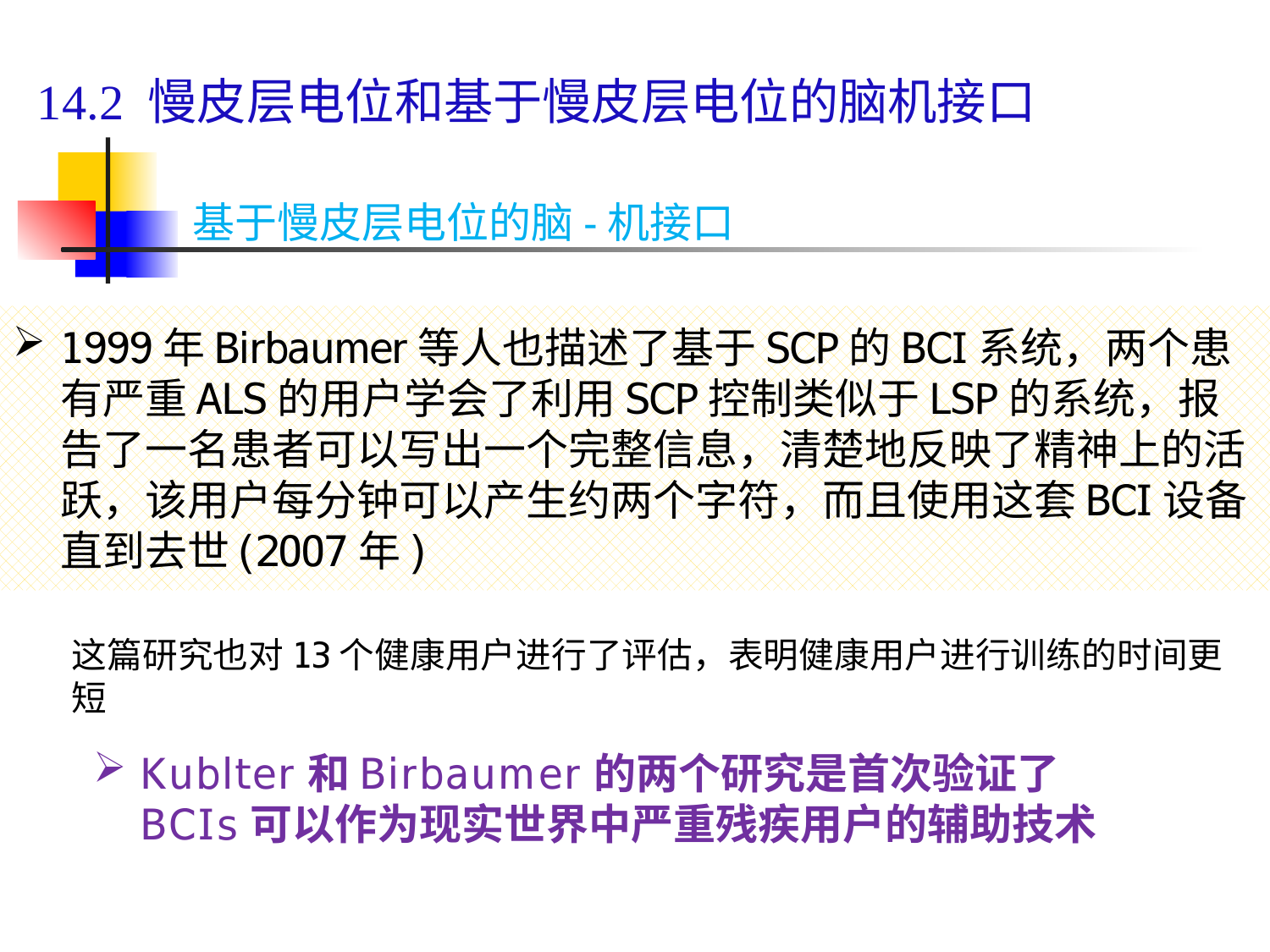

# 14.2 慢皮层电位和基于慢皮层电位的脑机接口
基于慢皮层电位的脑-机接口
1999年Birbaumer等人也描述了基于SCP的BCI系统，两个患有严重ALS的用户学会了利用SCP控制类似于LSP的系统，报告了一名患者可以写出一个完整信息，清楚地反映了精神上的活跃，该用户每分钟可以产生约两个字符，而且使用这套BCI设备直到去世(2007年)
这篇研究也对13个健康用户进行了评估，表明健康用户进行训练的时间更短
Kublter和Birbaumer的两个研究是首次验证了BCIs可以作为现实世界中严重残疾用户的辅助技术